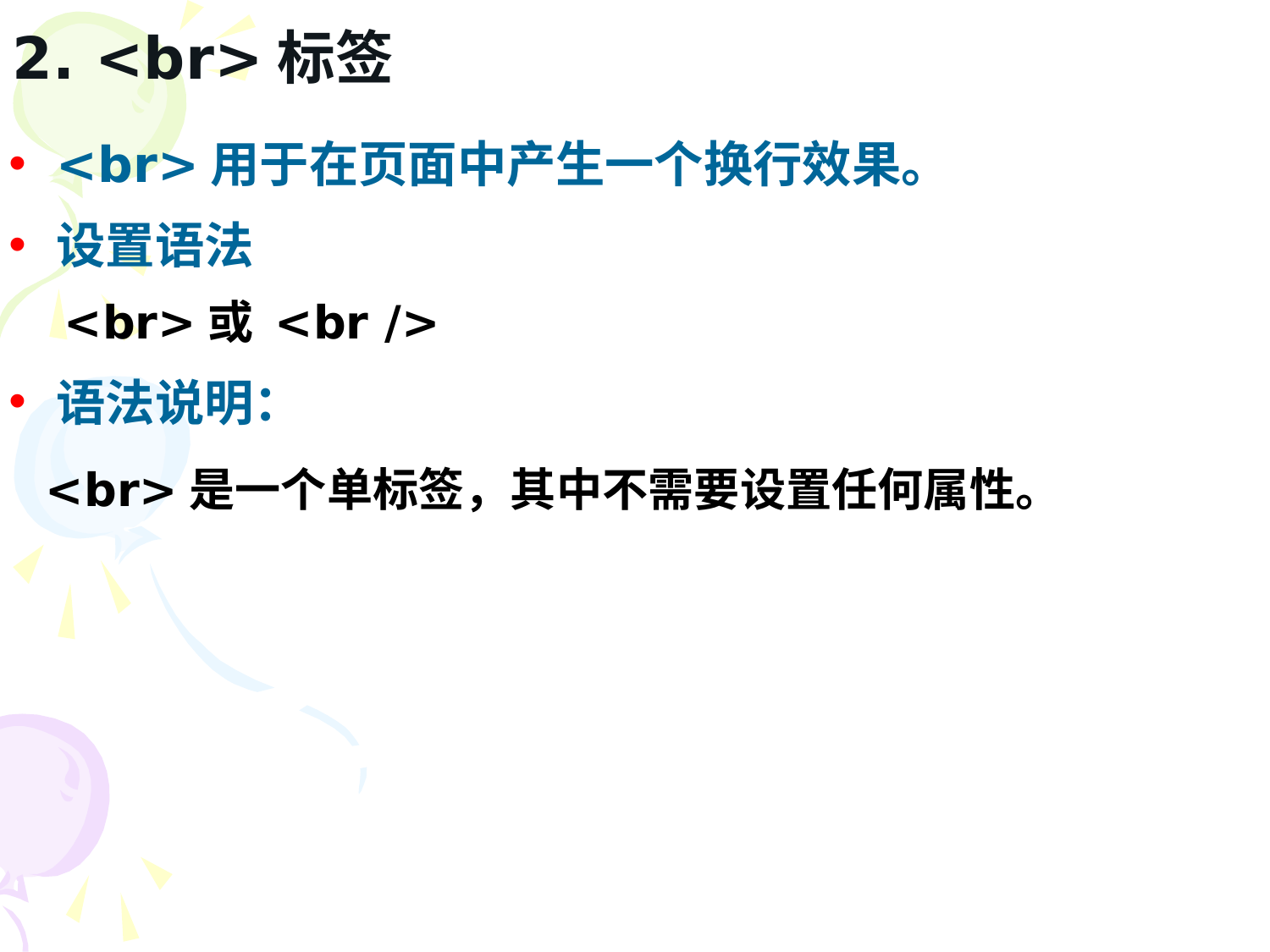

# 2. <br>标签
<br>用于在页面中产生一个换行效果。
设置语法
   <br>或 <br />
语法说明：
  <br>是一个单标签，其中不需要设置任何属性。